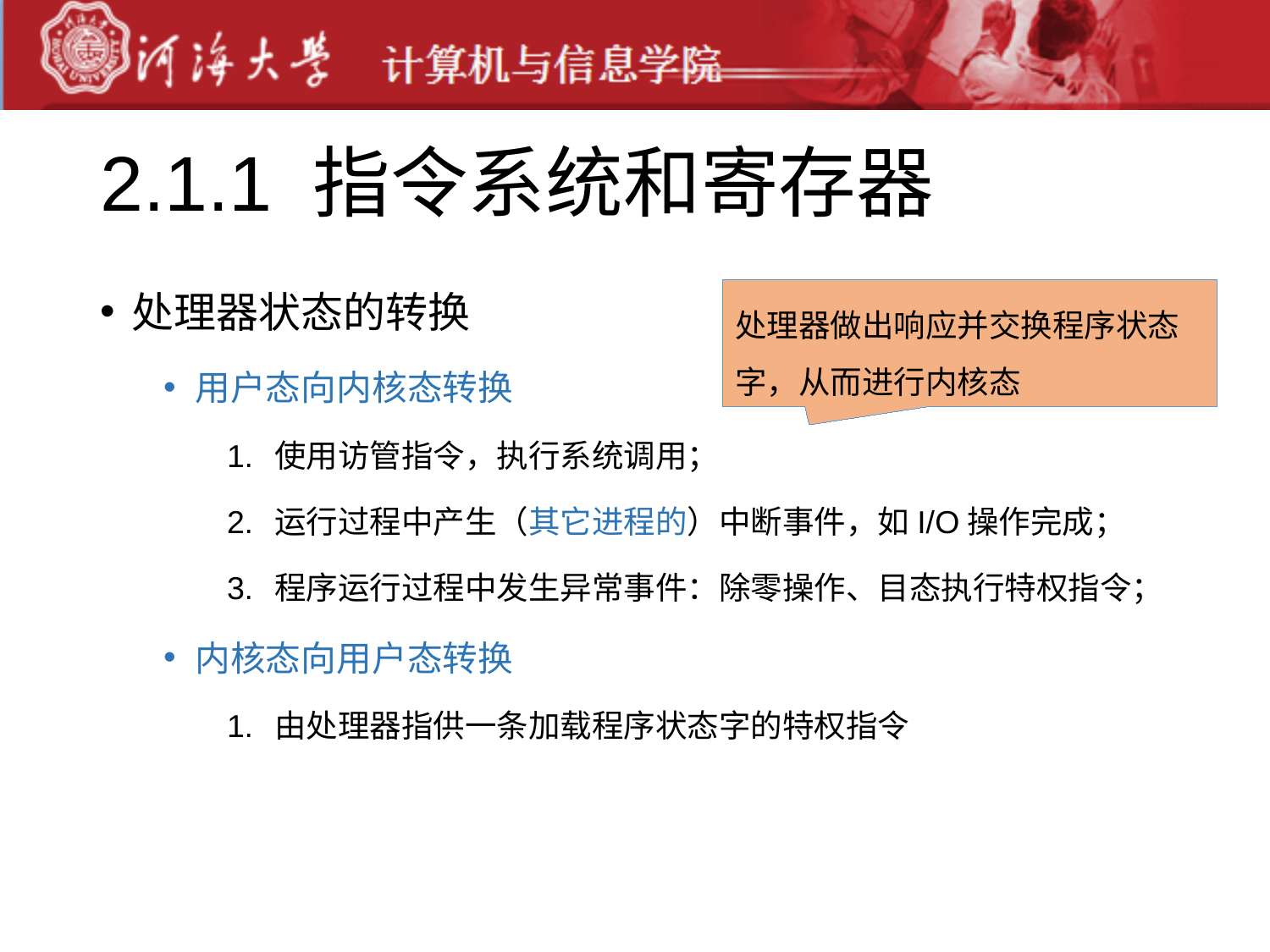

# 2.1.1 指令系统和寄存器
处理器状态的转换
用户态向内核态转换
使用访管指令，执行系统调用；
运行过程中产生（其它进程的）中断事件，如I/O操作完成；
程序运行过程中发生异常事件：除零操作、目态执行特权指令；
内核态向用户态转换
由处理器指供一条加载程序状态字的特权指令
处理器做出响应并交换程序状态字，从而进行内核态